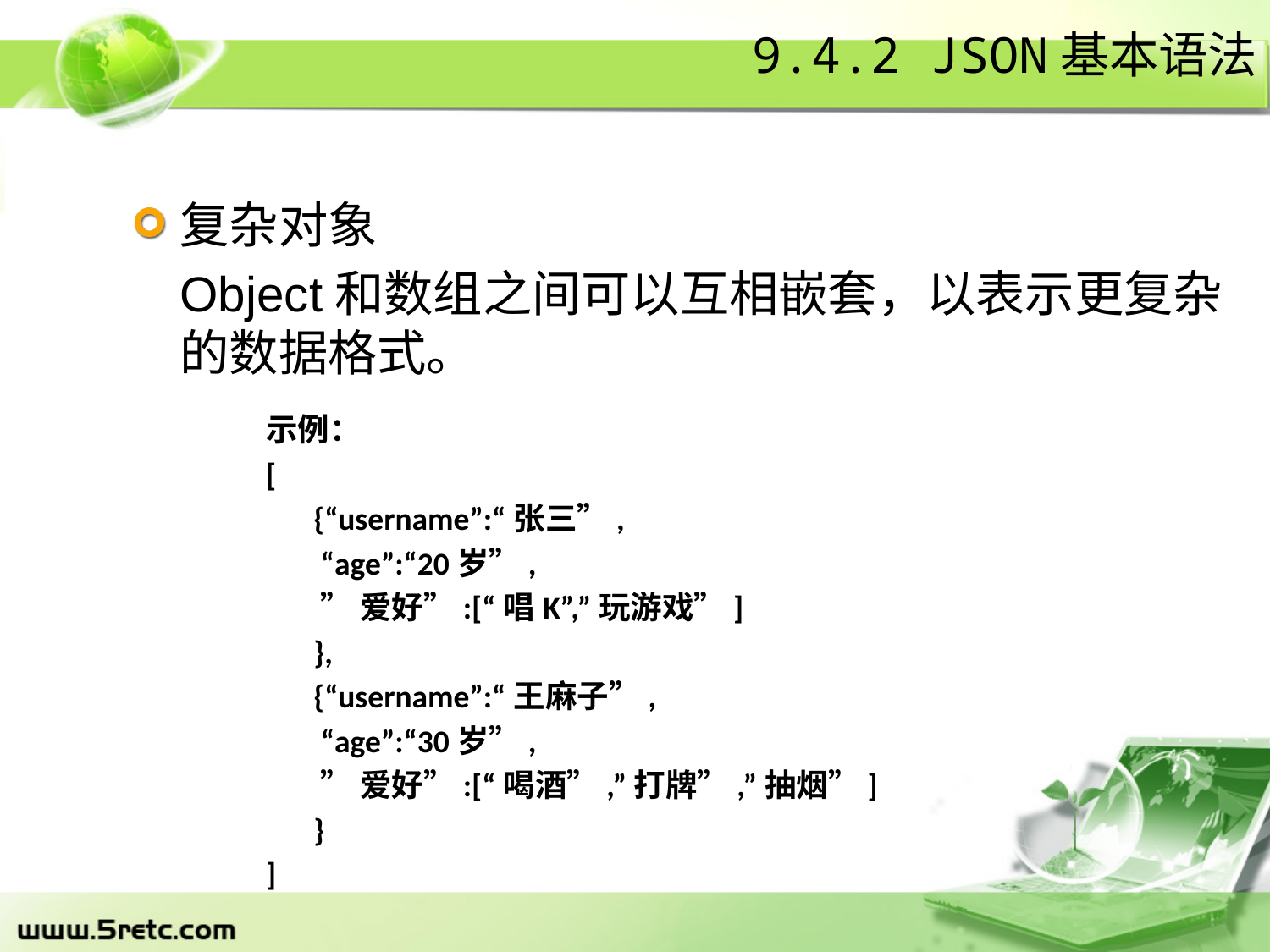

# 9.4.2 JSON基本语法
复杂对象
	Object和数组之间可以互相嵌套，以表示更复杂的数据格式。
示例：
[
	{“username”:“张三”,
	 “age”:“20岁”,
	 ”爱好”:[“唱K”,”玩游戏”]
	},
	{“username”:“王麻子”,
	 “age”:“30岁”,
	 ”爱好”:[“喝酒”,”打牌”,”抽烟”]
	}
]